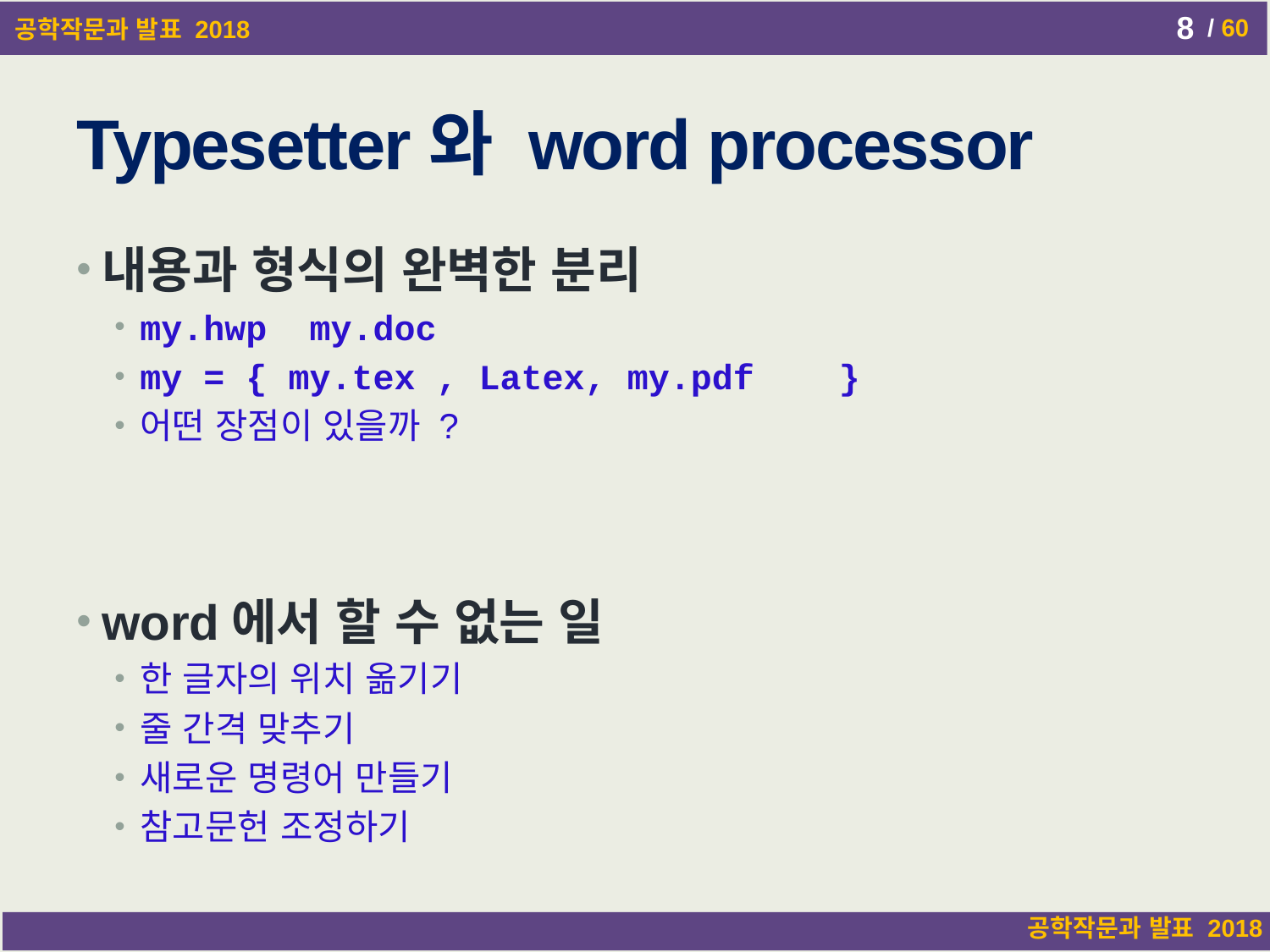

8
# Typesetter와 word processor
내용과 형식의 완벽한 분리
my.hwp  my.doc
my = { my.tex , Latex, my.pdf    }
어떤 장점이 있을까 ?

word에서 할 수 없는 일
한 글자의 위치 옮기기
줄 간격 맞추기
새로운 명령어 만들기
참고문헌 조정하기